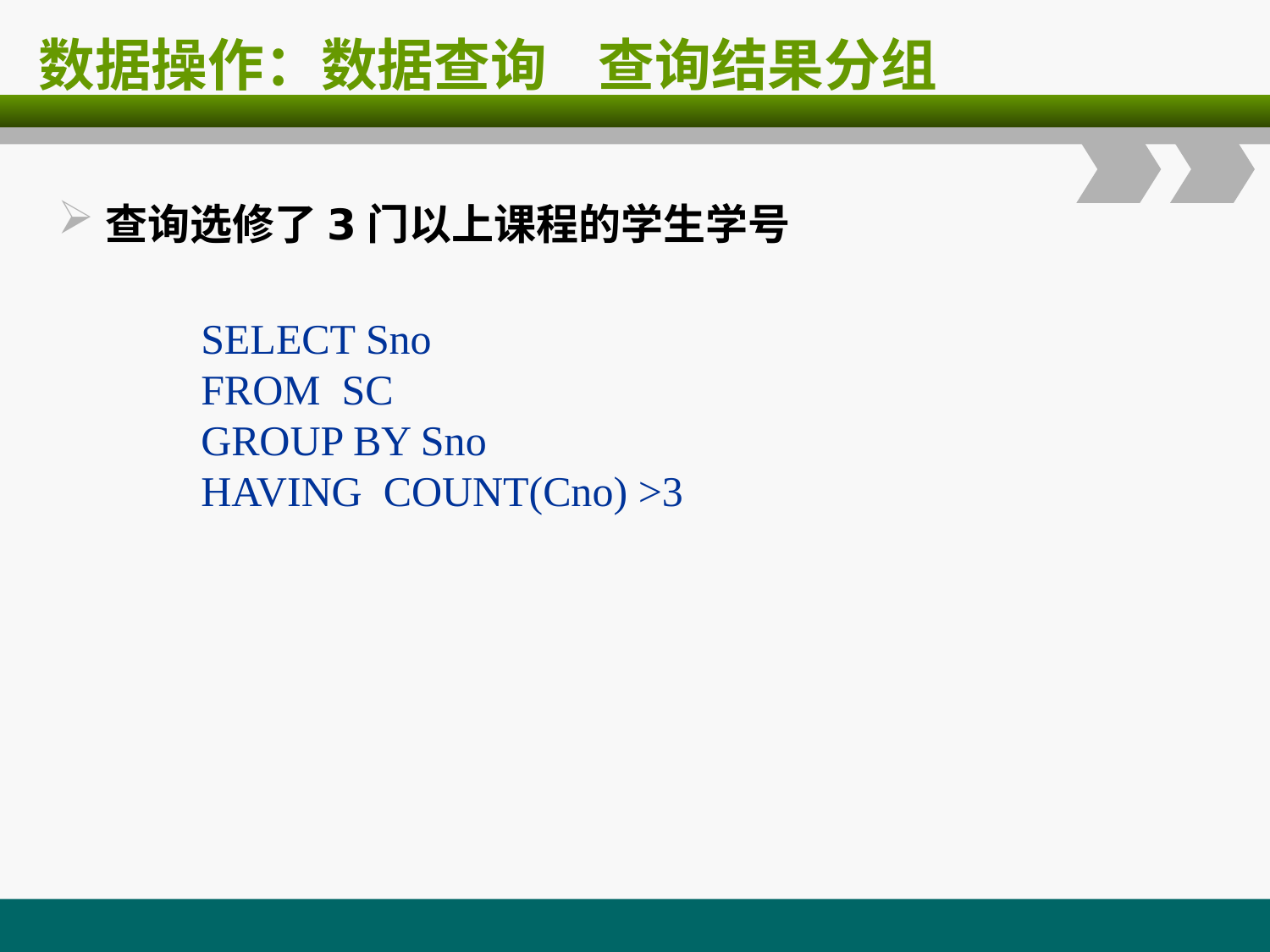

# 数据操作：数据查询    查询结果分组
查询选修了3门以上课程的学生学号

SELECT Sno
FROM  SC
GROUP BY Sno
HAVING  COUNT(Cno) >3